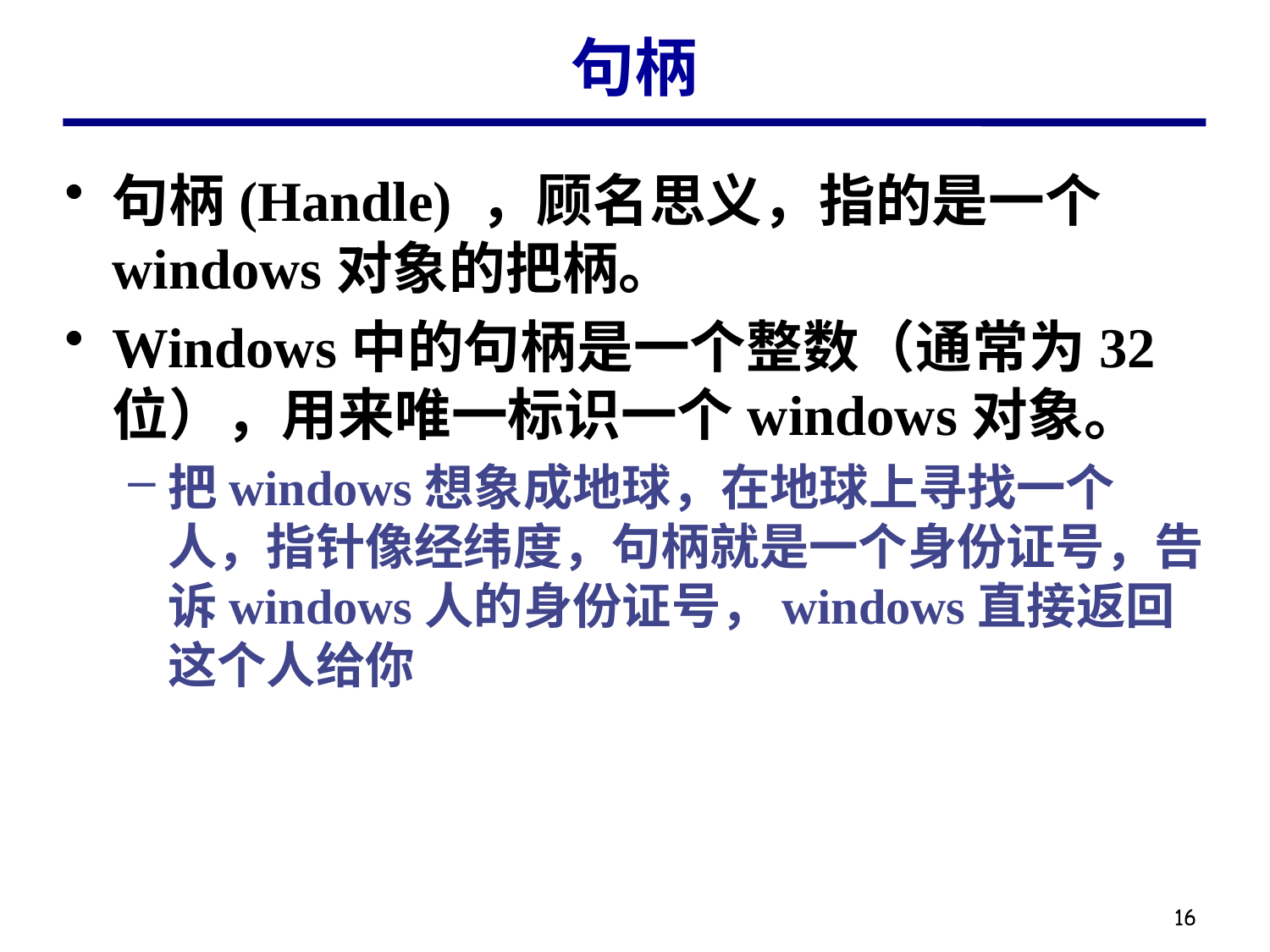

# 句柄
句柄(Handle) ，顾名思义，指的是一个windows对象的把柄。
Windows中的句柄是一个整数（通常为32位），用来唯一标识一个windows对象。
把windows想象成地球，在地球上寻找一个人，指针像经纬度，句柄就是一个身份证号，告诉windows人的身份证号，windows直接返回这个人给你